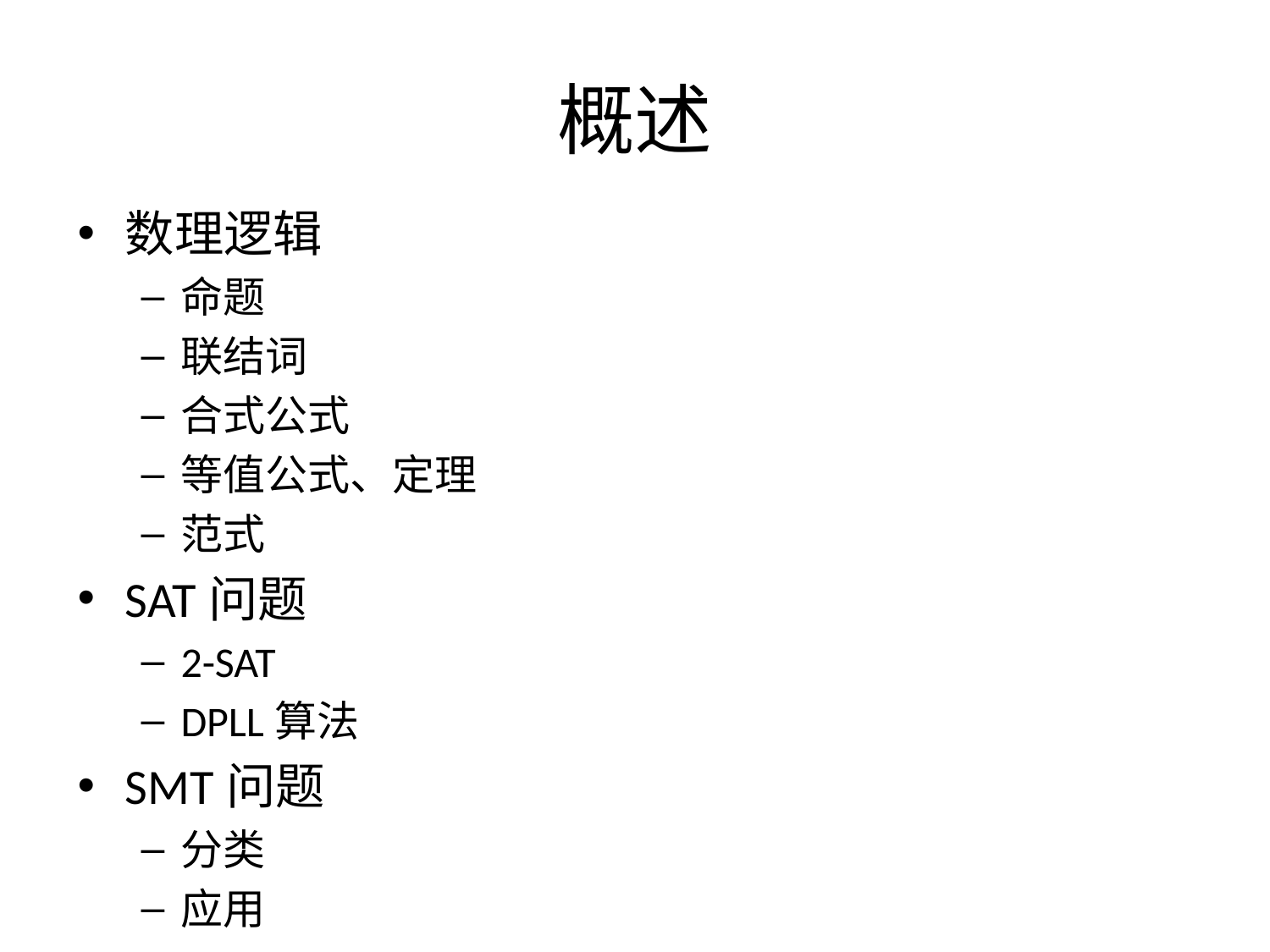

# 概述
数理逻辑
命题
联结词
合式公式
等值公式、定理
范式
SAT问题
2-SAT
DPLL算法
SMT问题
分类
应用